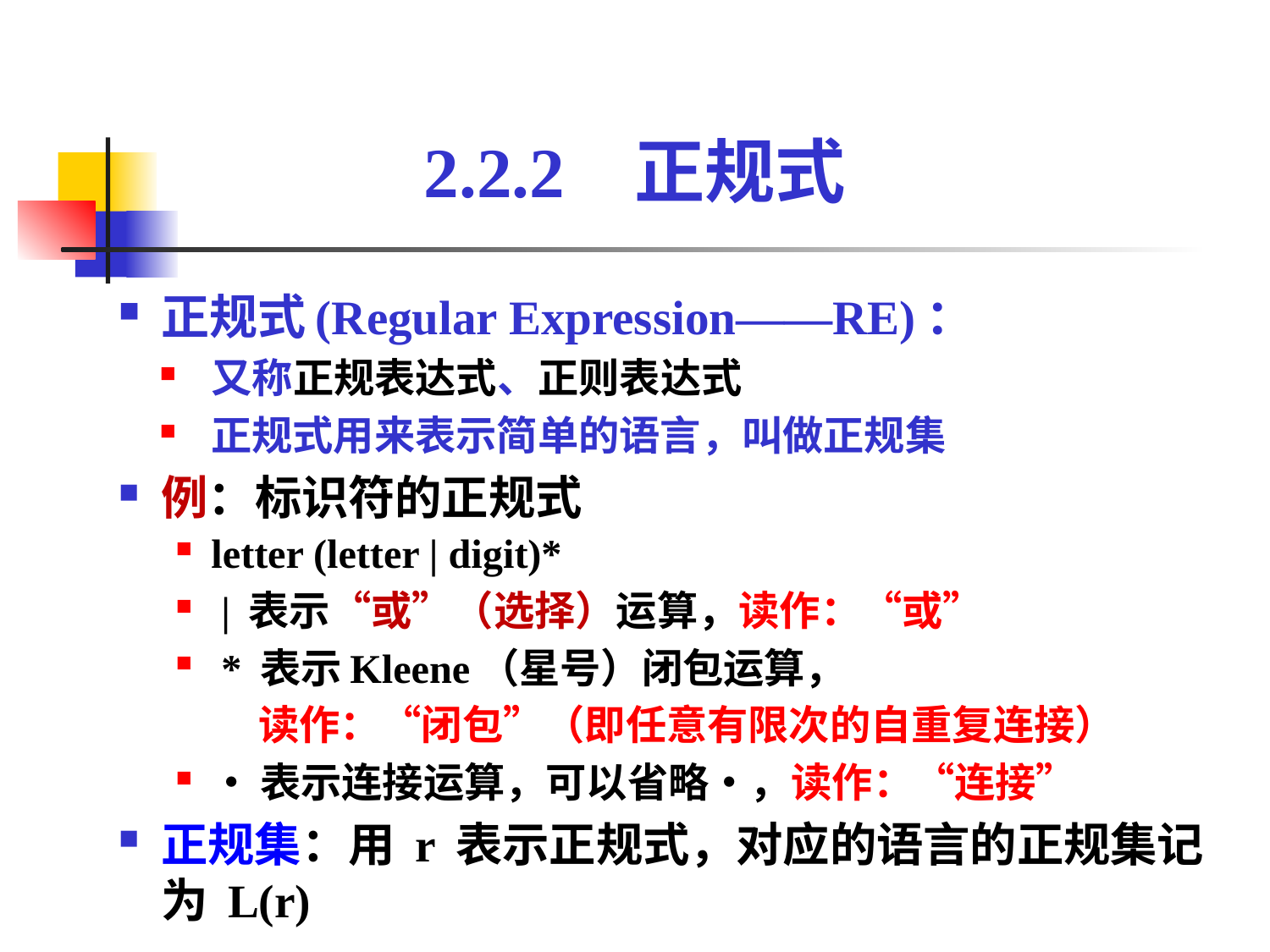

# 2.2.2   正规式
正规式(Regular Expression——RE)：
又称正规表达式、正则表达式
正规式用来表示简单的语言，叫做正规集
例：标识符的正规式
letter (letter | digit)*
 | 表示“或”（选择）运算，读作：“或”
 * 表示Kleene（星号）闭包运算，
        读作：“闭包”（即任意有限次的自重复连接）
•表示连接运算，可以省略•，读作：“连接”
正规集：用 r 表示正规式，对应的语言的正规集记为 L(r)